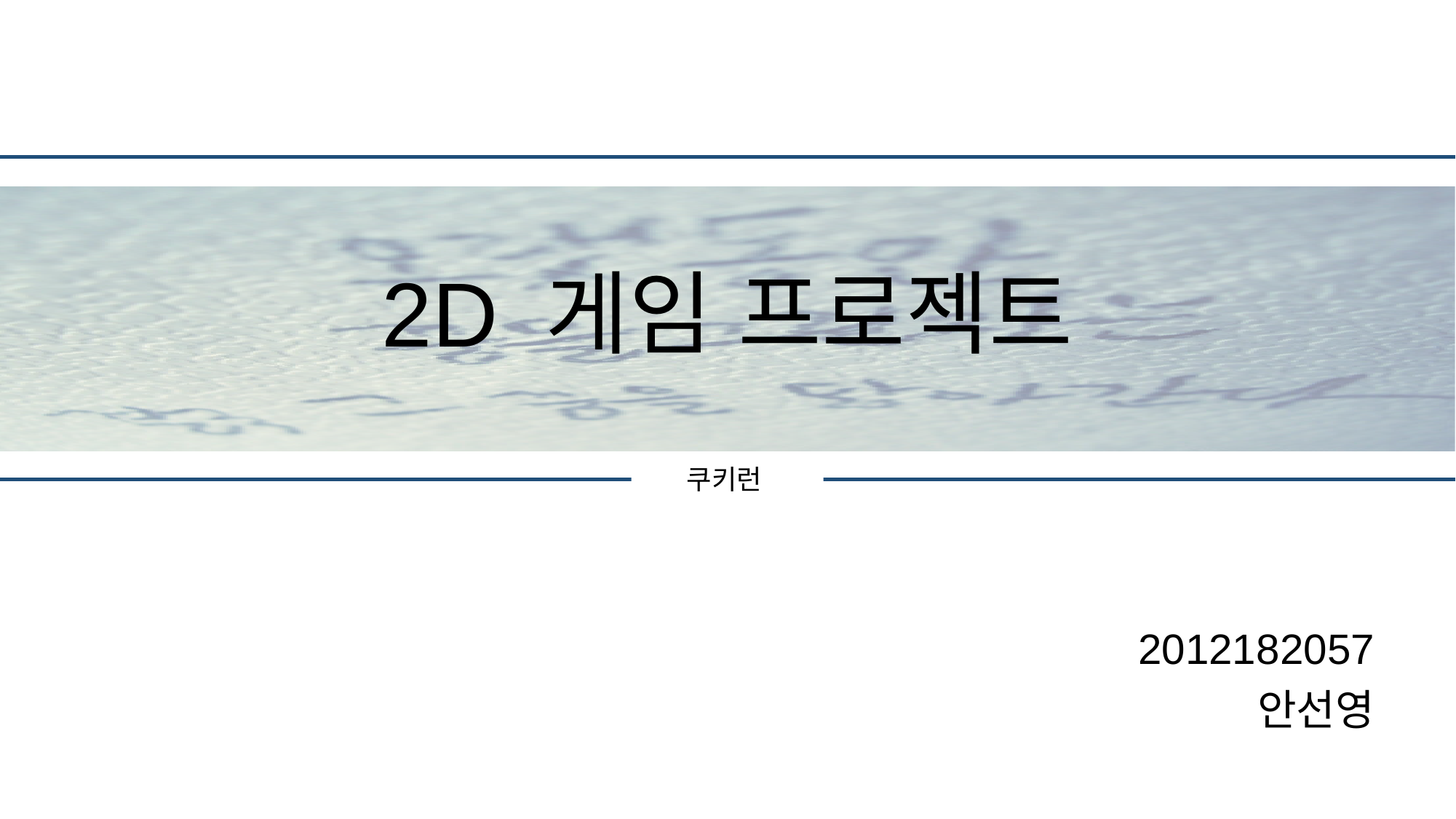

# 2D 게임 프로젝트
     쿠키런
2012182057
안선영